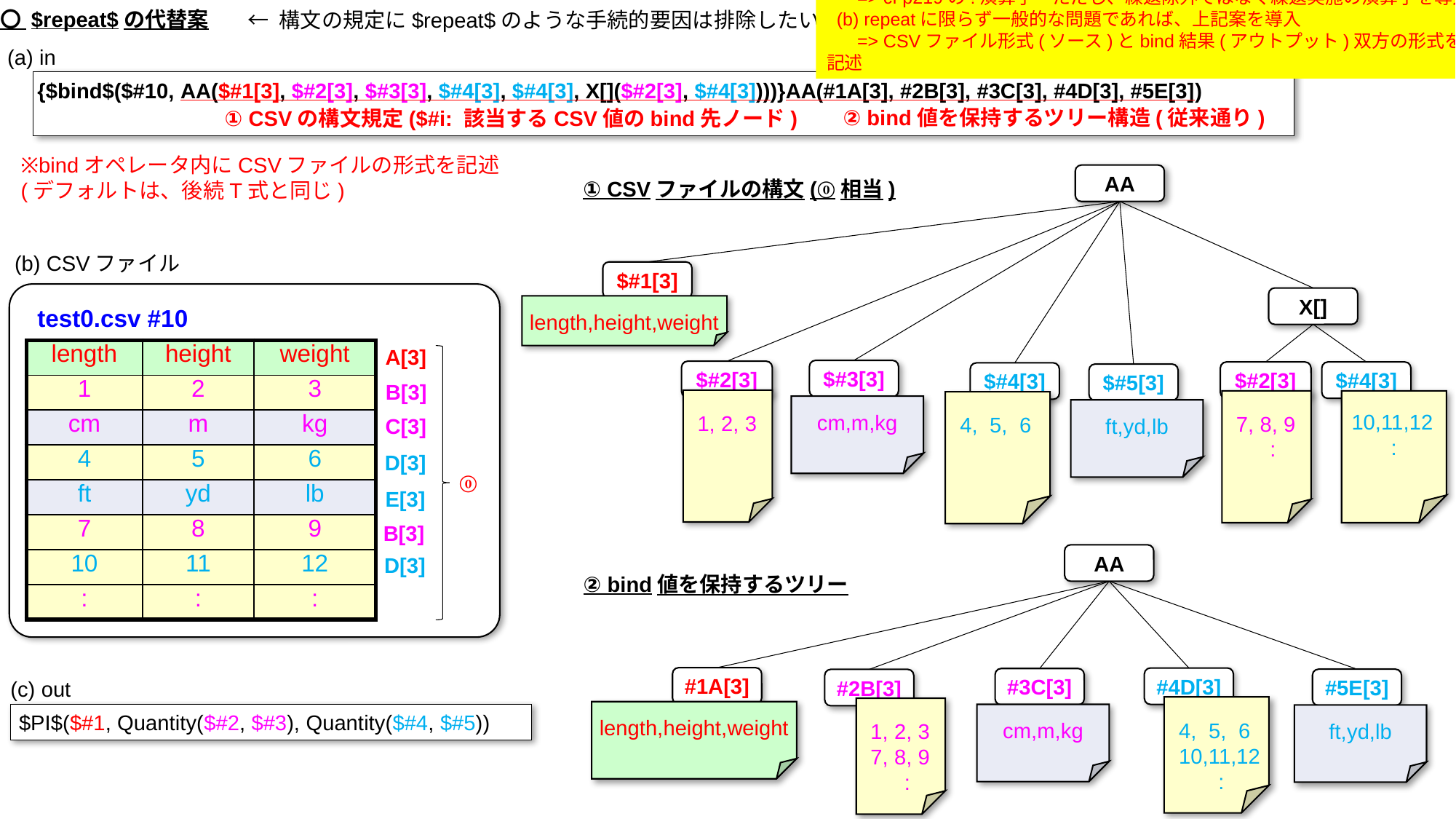

通常は②のみで事足りるがそうでない場合に①を記述する。
   「①は②の補足」という位置づけで①の記述量を簡潔にできないか。
(2) 以下の(a)(b)いずれであるかを見極める。当面は(a)を前提に検討を進める。
  (a) repeatのみの問題であれば、tree本体へのrepeat演算子相当を導入
      => cf p219の!演算子　ただし、繰返除外ではなく繰返実施の演算子を導入
  (b) repeatに限らず一般的な問題であれば、上記案を導入
      => CSVファイル形式(ソース)とbind結果(アウトプット)双方の形式を記述
〇 $repeat$の代替案
← 構文の規定に$repeat$のような手続的要因は排除したい
(a) in
{$bind$($#10, AA($#1[3], $#2[3], $#3[3], $#4[3], $#4[3], X[]($#2[3], $#4[3])))}AA(#1A[3], #2B[3], #3C[3], #4D[3], #5E[3])
② bind値を保持するツリー構造(従来通り)
① CSVの構文規定($#i: 該当するCSV値のbind先ノード)
※bindオペレータ内にCSVファイルの形式を記述
(デフォルトは、後続T式と同じ)
AA
$#1[3]
X[]
length,height,weight

$#3[3]
$#2[3]
$#2[3]
$#4[3]
$#4[3]
$#5[3]

cm,m,kg

10,11,12
:

1, 2, 3
ft,yd,lb

7, 8, 9
:

4,  5,  6
① CSVファイルの構文(⓪相当)
(b) CSVファイル

| test0.csv #10 |  |  |
| --- | --- | --- |
| length | height | weight |
| 1 | 2 | 3 |
| cm | m | kg |
| 4 | 5 | 6 |
| ft | yd | lb |
| 7 | 8 | 9 |
| 10 | 11 | 12 |
| : | : | : |
A[3]

B[3]
C[3]
D[3]
⓪
E[3]
B[3]
AA
#1A[3]
#4D[3]
#3C[3]
#5E[3]
#2B[3]

length,height,weight

cm,m,kg

ft,yd,lb

4,  5,  6
10,11,12
:

1, 2, 3
7, 8, 9
:

D[3]
② bind値を保持するツリー
(c) out
$PI$($#1, Quantity($#2, $#3), Quantity($#4, $#5))